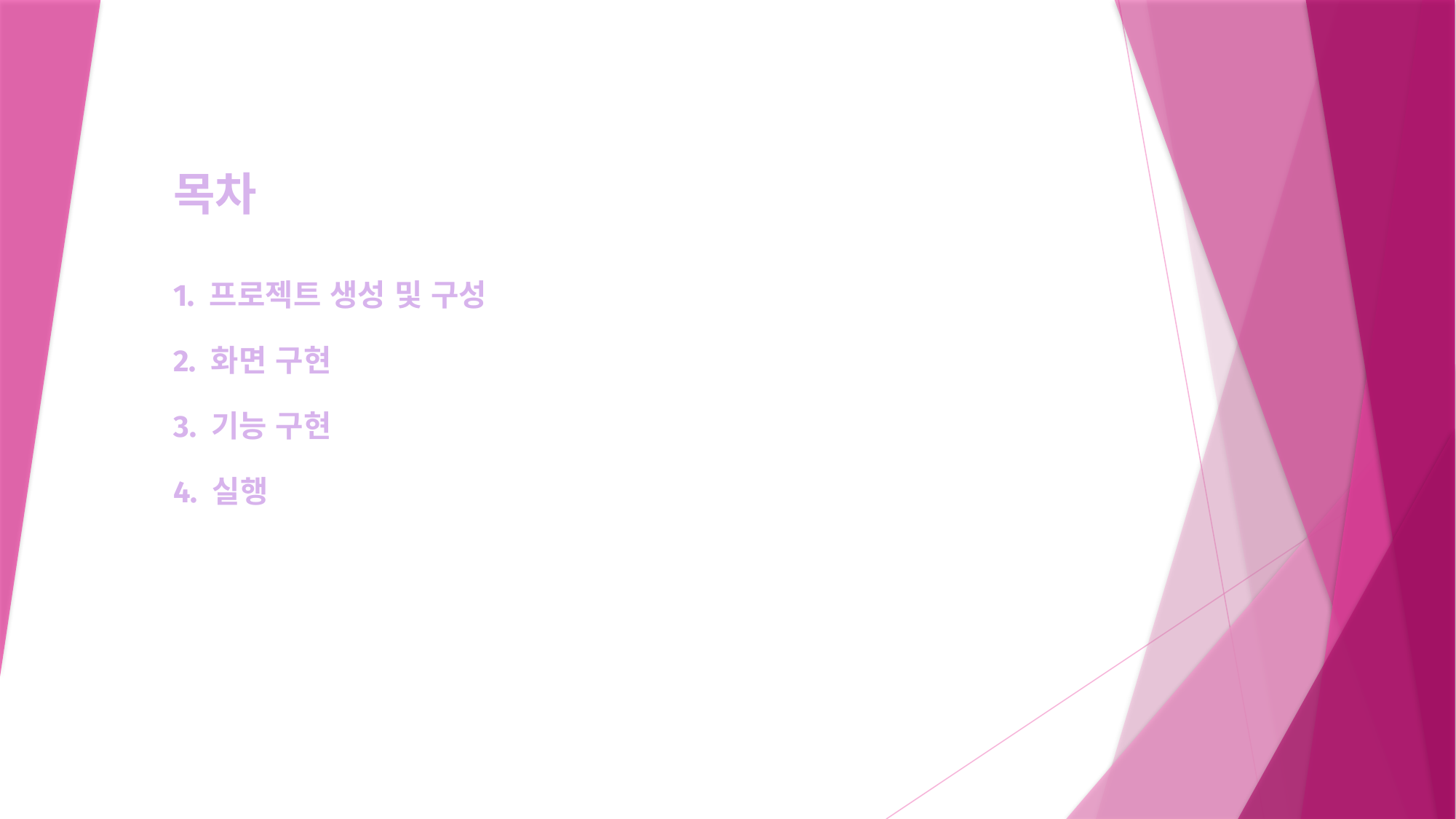

# 목차
1. 프로젝트 생성 및 구성
2. 화면 구현
3. 기능 구현
4. 실행